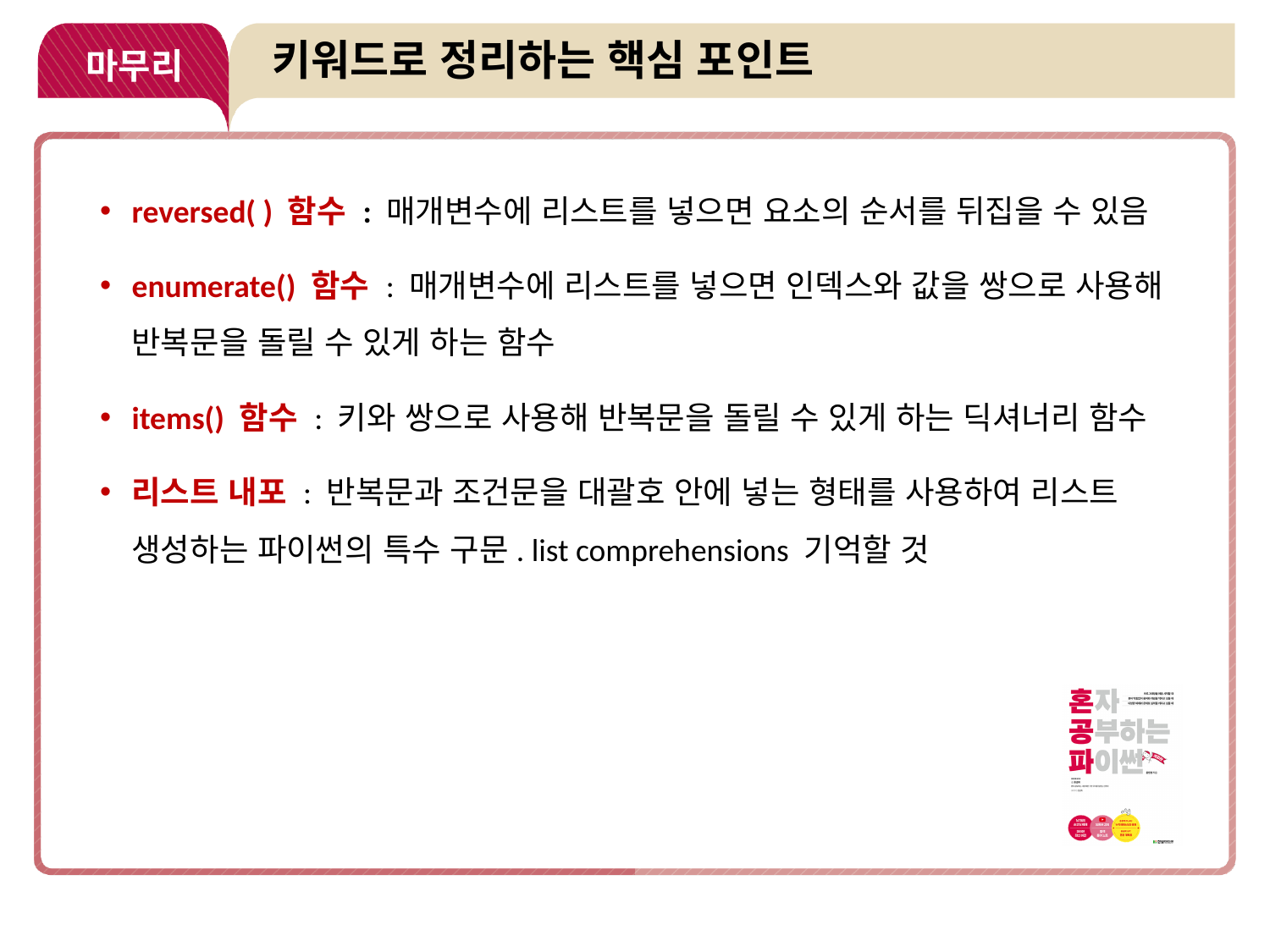

# 키워드로 정리하는 핵심 포인트
마무리
reversed( ) 함수 : 매개변수에 리스트를 넣으면 요소의 순서를 뒤집을 수 있음
enumerate() 함수 : 매개변수에 리스트를 넣으면 인덱스와 값을 쌍으로 사용해 반복문을 돌릴 수 있게 하는 함수
items() 함수 : 키와 쌍으로 사용해 반복문을 돌릴 수 있게 하는 딕셔너리 함수
리스트 내포 : 반복문과 조건문을 대괄호 안에 넣는 형태를 사용하여 리스트 생성하는 파이썬의 특수 구문. list comprehensions 기억할 것